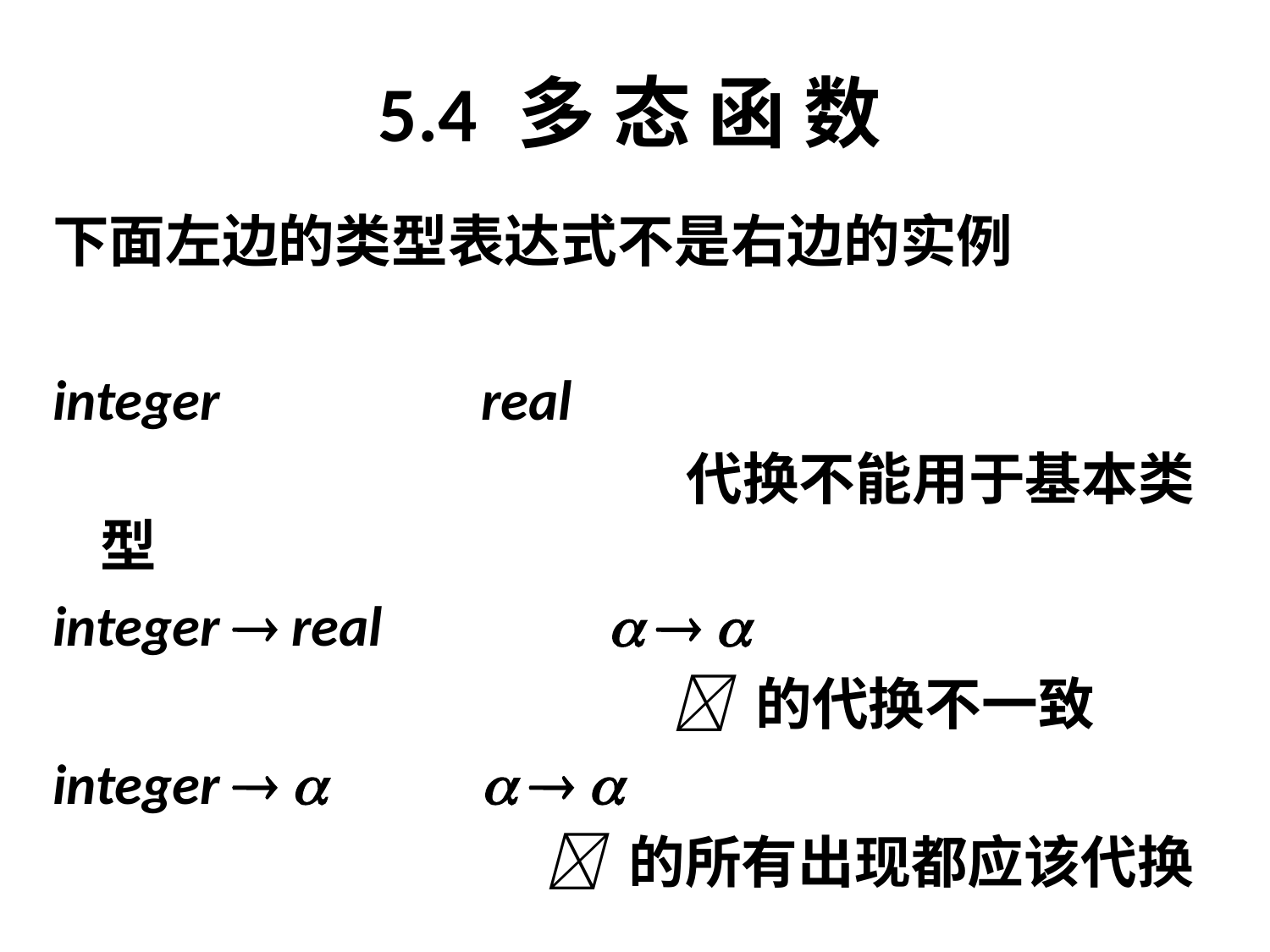

# 5.4 多 态 函 数
下面左边的类型表达式不是右边的实例

integer			real
					     代换不能用于基本类型
integer → real		α → α
					     α 的代换不一致
integer → α 		α → α
				     α 的所有出现都应该代换